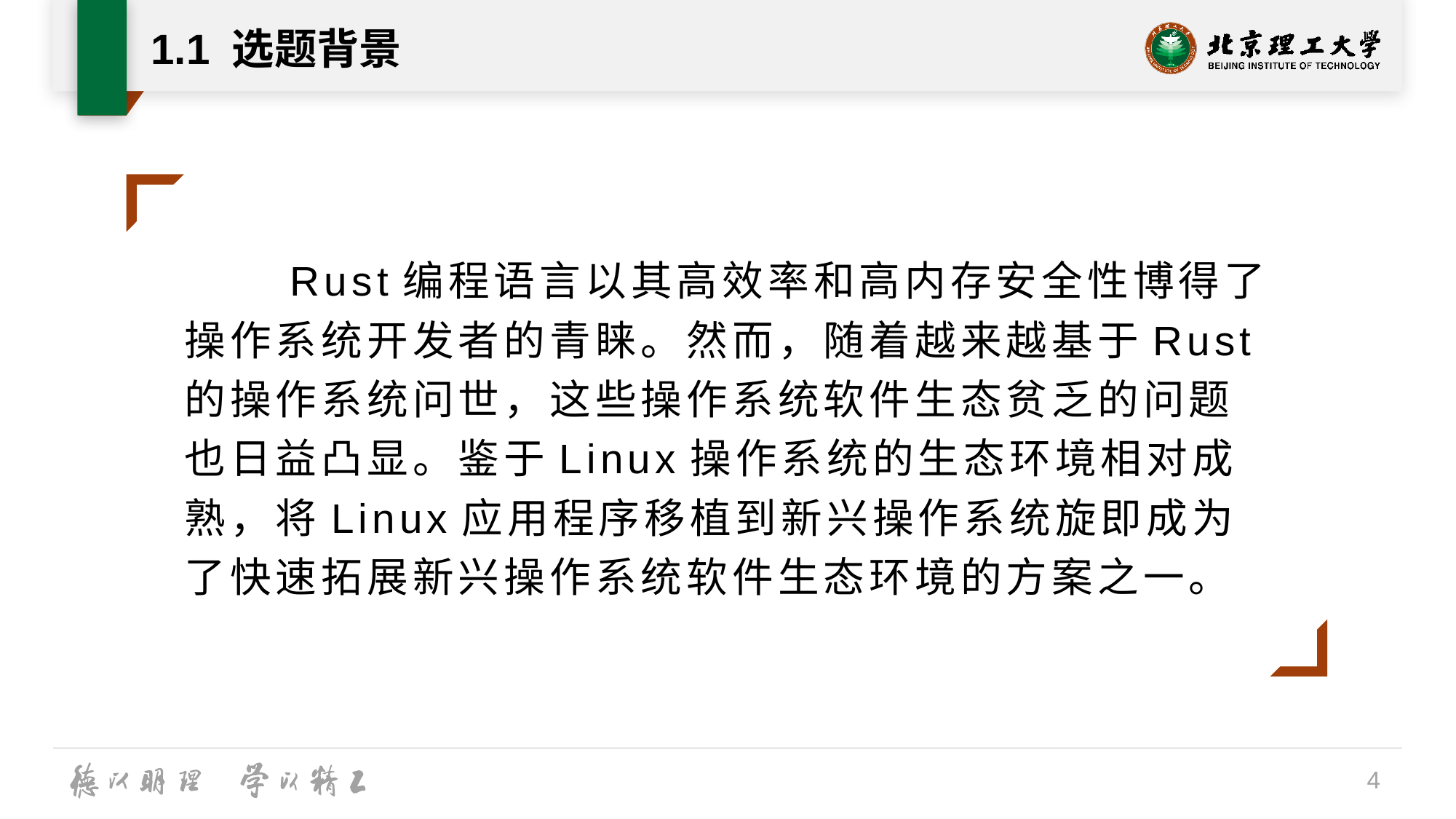

# 1.1 选题背景

	Rust编程语言以其高效率和高内存安全性博得了操作系统开发者的青睐。然而，随着越来越基于Rust的操作系统问世，这些操作系统软件生态贫乏的问题也日益凸显。鉴于Linux操作系统的生态环境相对成熟，将Linux应用程序移植到新兴操作系统旋即成为了快速拓展新兴操作系统软件生态环境的方案之一。